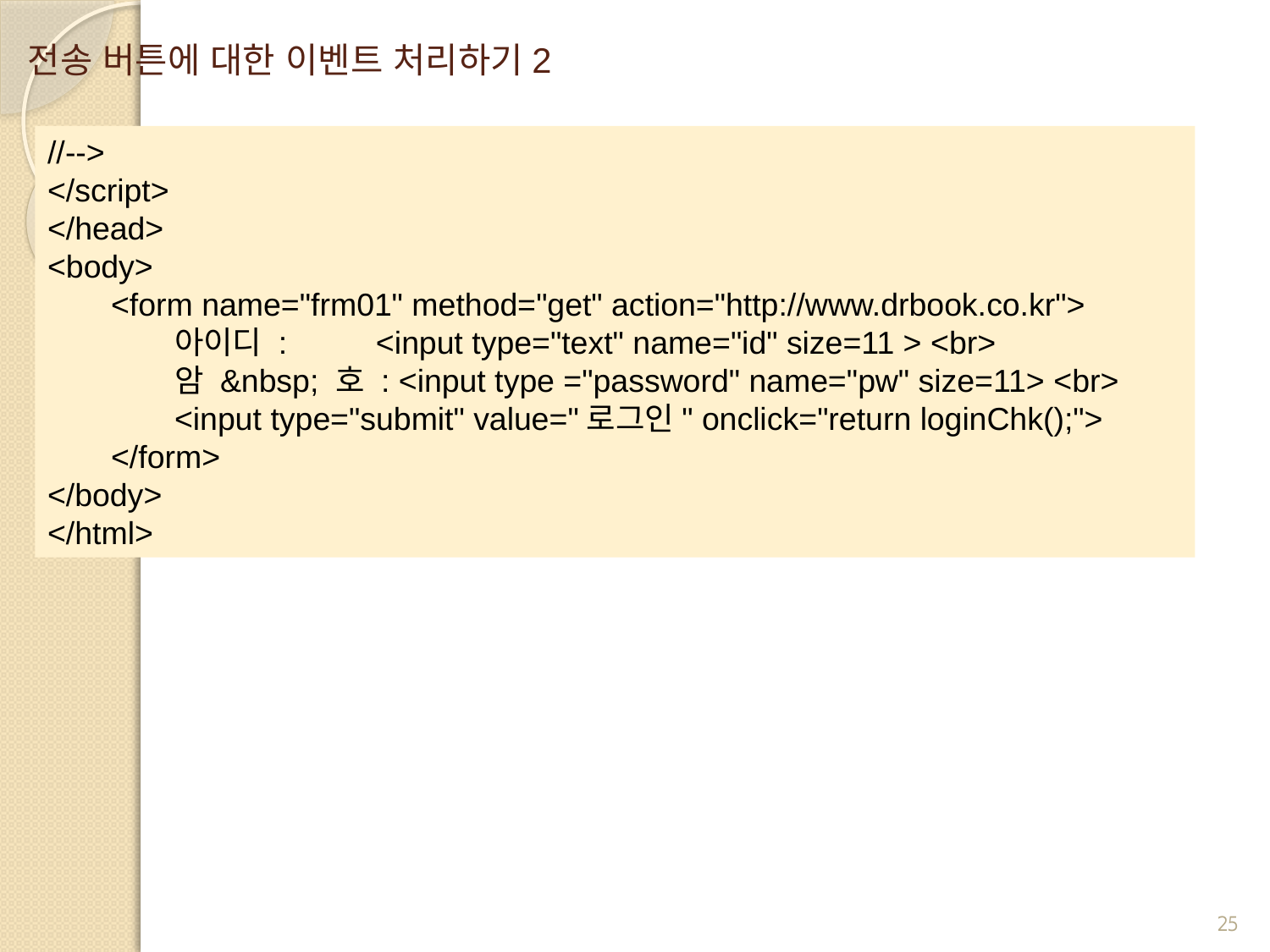

# 전송 버튼에 대한 이벤트 처리하기2
//-->
</script>
</head>
<body>
<form name="frm01" method="get" action="http://www.drbook.co.kr">
아이디 :          <input type="text" name="id" size=11 > <br>
암 &nbsp; 호 : <input type ="password" name="pw" size=11> <br>
<input type="submit" value="로그인" onclick="return loginChk();">
</form>
</body>
</html>
25